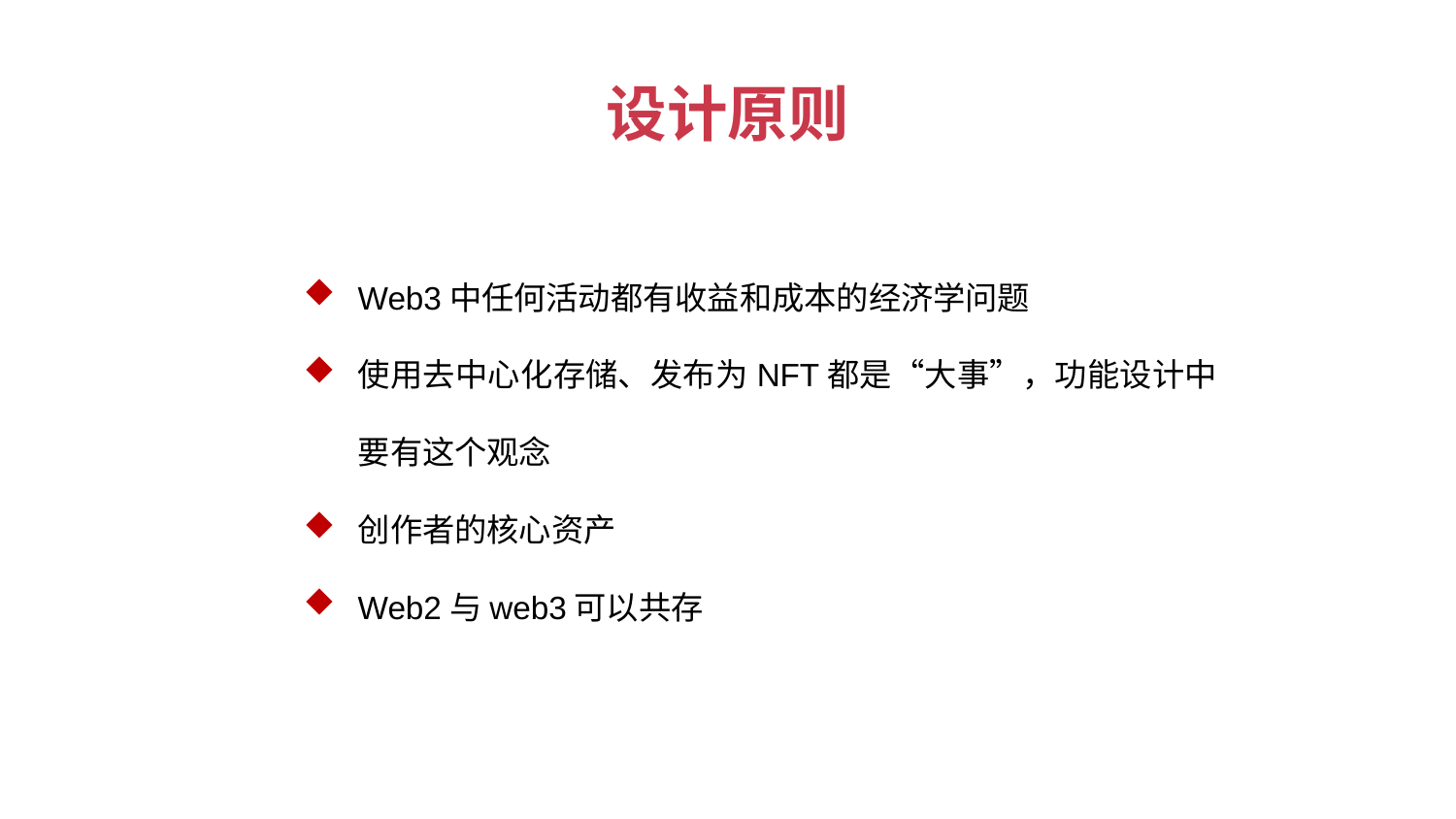

设计原则
Web3中任何活动都有收益和成本的经济学问题
使用去中心化存储、发布为NFT都是“大事”，功能设计中要有这个观念
创作者的核心资产
Web2与web3可以共存